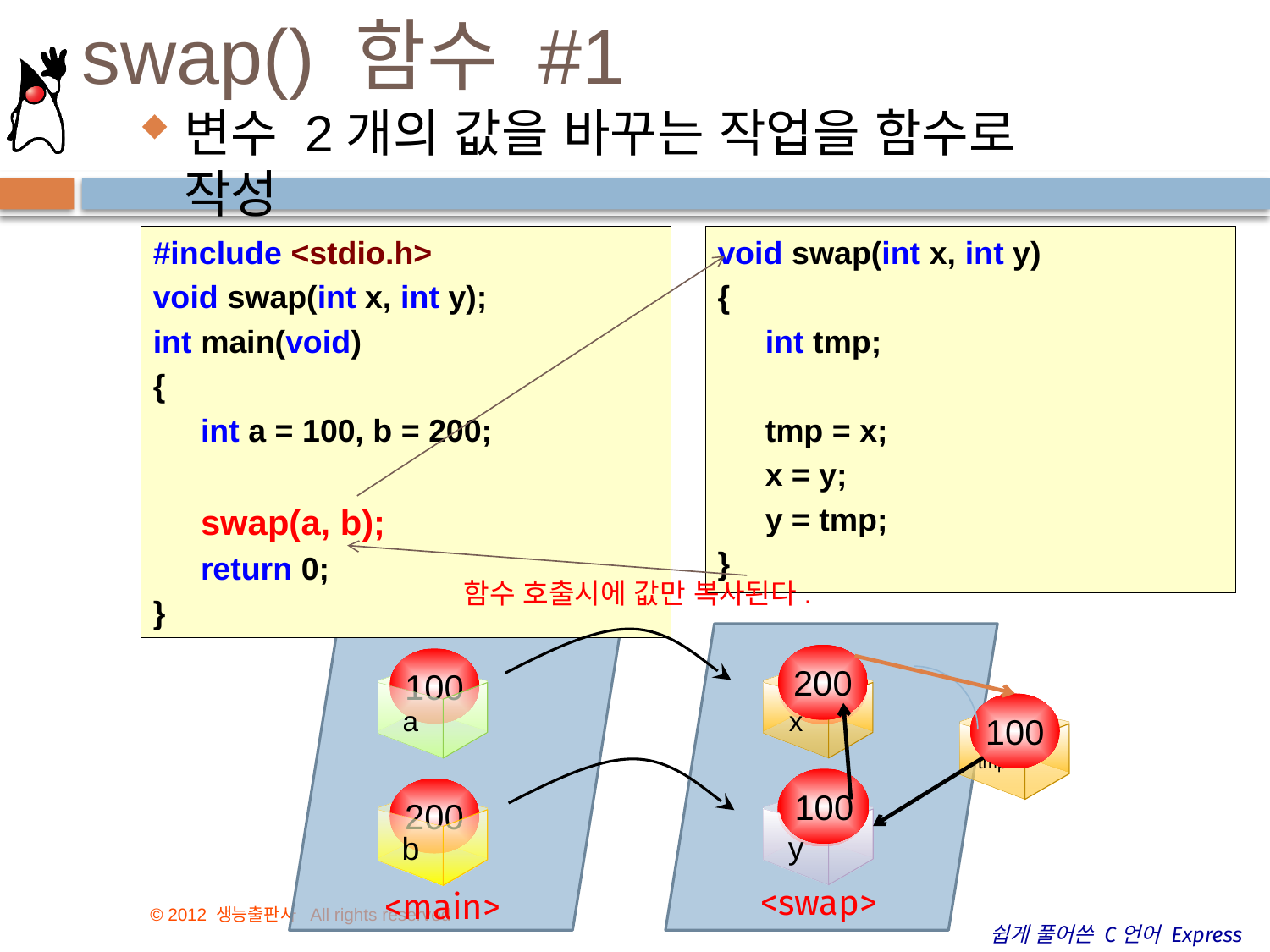

# swap() 함수 #1
변수 2개의 값을 바꾸는 작업을 함수로 작성
#include <stdio.h>
void swap(int x, int y);
int main(void)
{
	int a = 100, b = 200;

	swap(a, b);
	return 0;
}

void swap(int x, int y)
{
	int tmp;

	tmp = x;
	x = y;
	y = tmp;
}

함수 호출시에 값만 복사된다.

200
100
100

a

x

100

tmp

100
200
200

y

b

<swap>
<main>